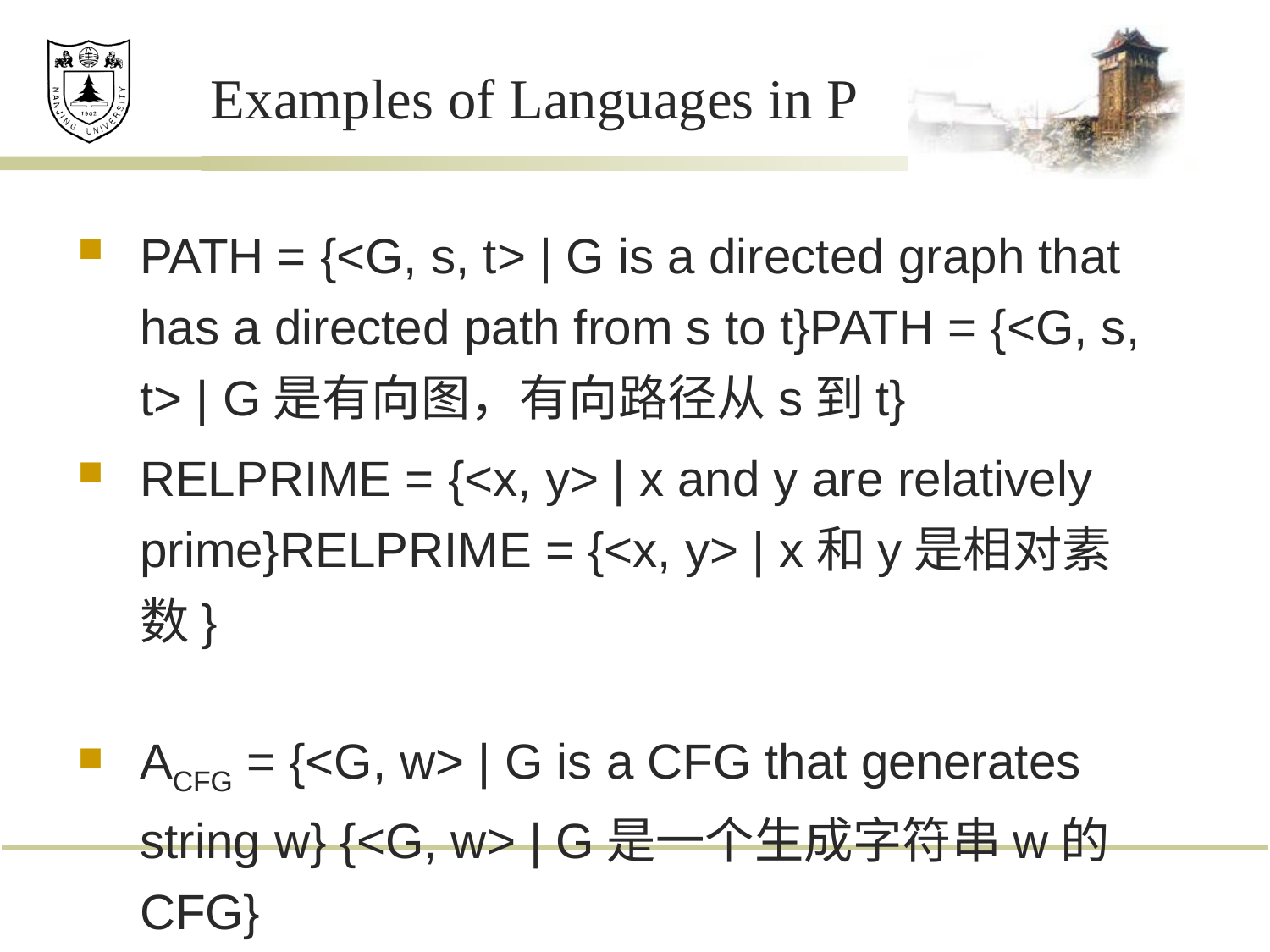

# Examples of Languages in P
PATH = {<G, s, t> | G is a directed graph that has a directed path from s to t}PATH = {<G, s, t> | G是有向图，有向路径从s到t}
RELPRIME = {<x, y> | x and y are relatively prime}RELPRIME = {<x, y> | x和y是相对素数}

ACFG = {<G, w> | G is a CFG that generates string w} {<G, w> | G是一个生成字符串w的CFG}
上下文无关文法Context Free Grammar (CFG)
43